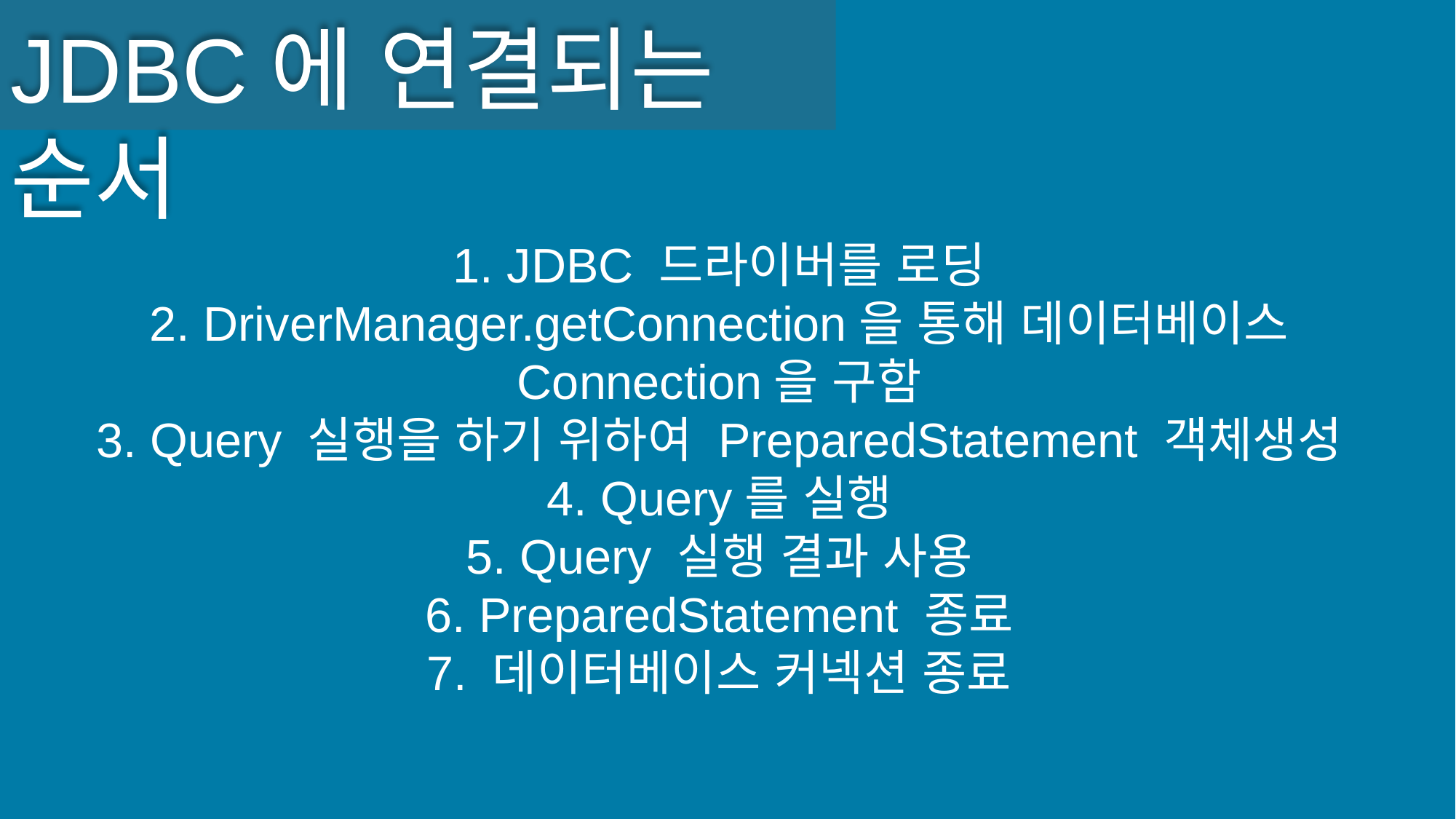

JDBC에 연결되는 순서
1. JDBC 드라이버를 로딩
2. DriverManager.getConnection을 통해 데이터베이스 Connection을 구함
3. Query 실행을 하기 위하여 PreparedStatement 객체생성
4. Query를 실행
5. Query 실행 결과 사용
6. PreparedStatement 종료
7. 데이터베이스 커넥션 종료